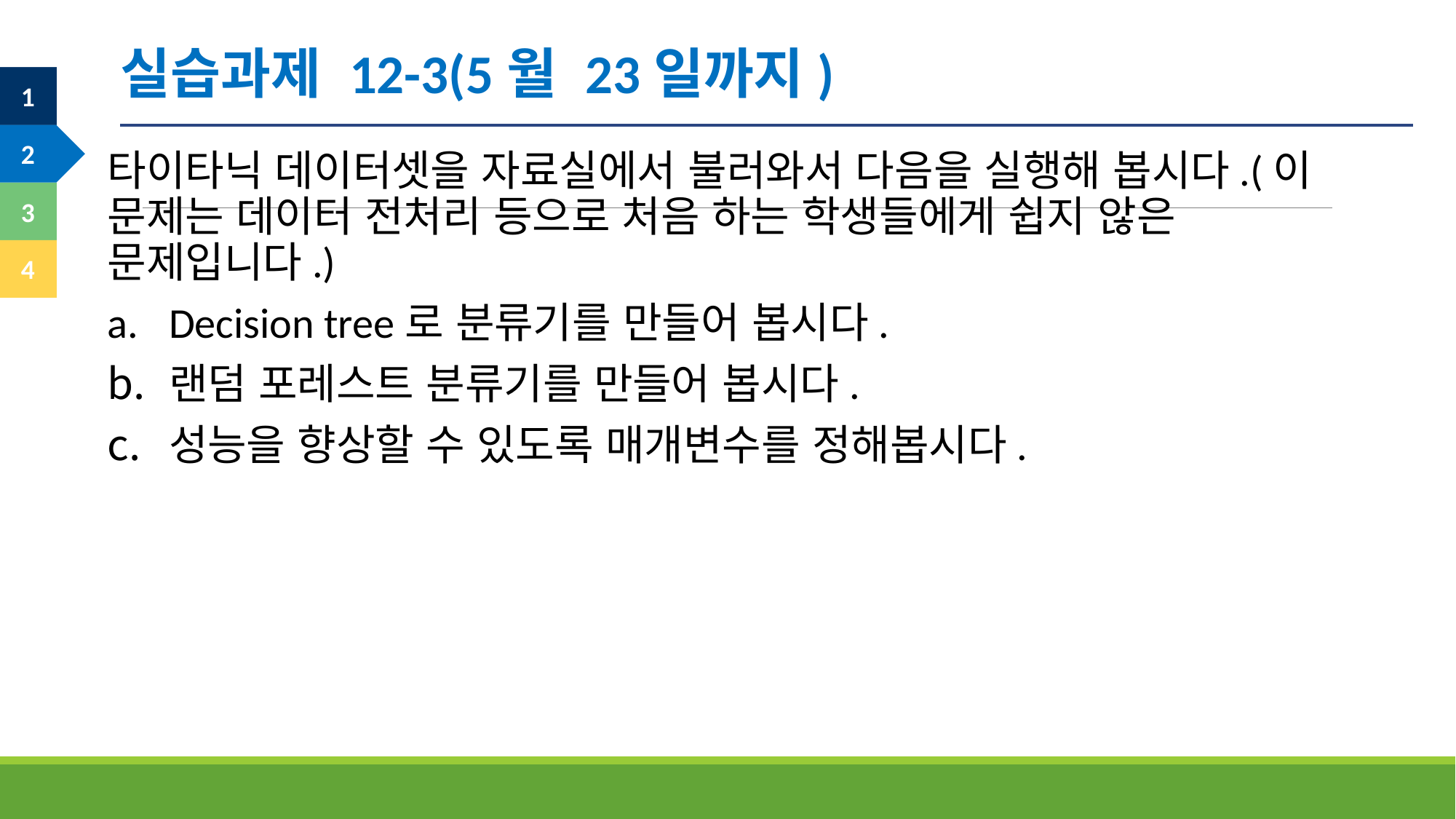

실습과제 12-3(5월 23일까지)
타이타닉 데이터셋을 자료실에서 불러와서 다음을 실행해 봅시다.(이 문제는 데이터 전처리 등으로 처음 하는 학생들에게 쉽지 않은 문제입니다.)
Decision tree로 분류기를 만들어 봅시다.
랜덤 포레스트 분류기를 만들어 봅시다.
성능을 향상할 수 있도록 매개변수를 정해봅시다.